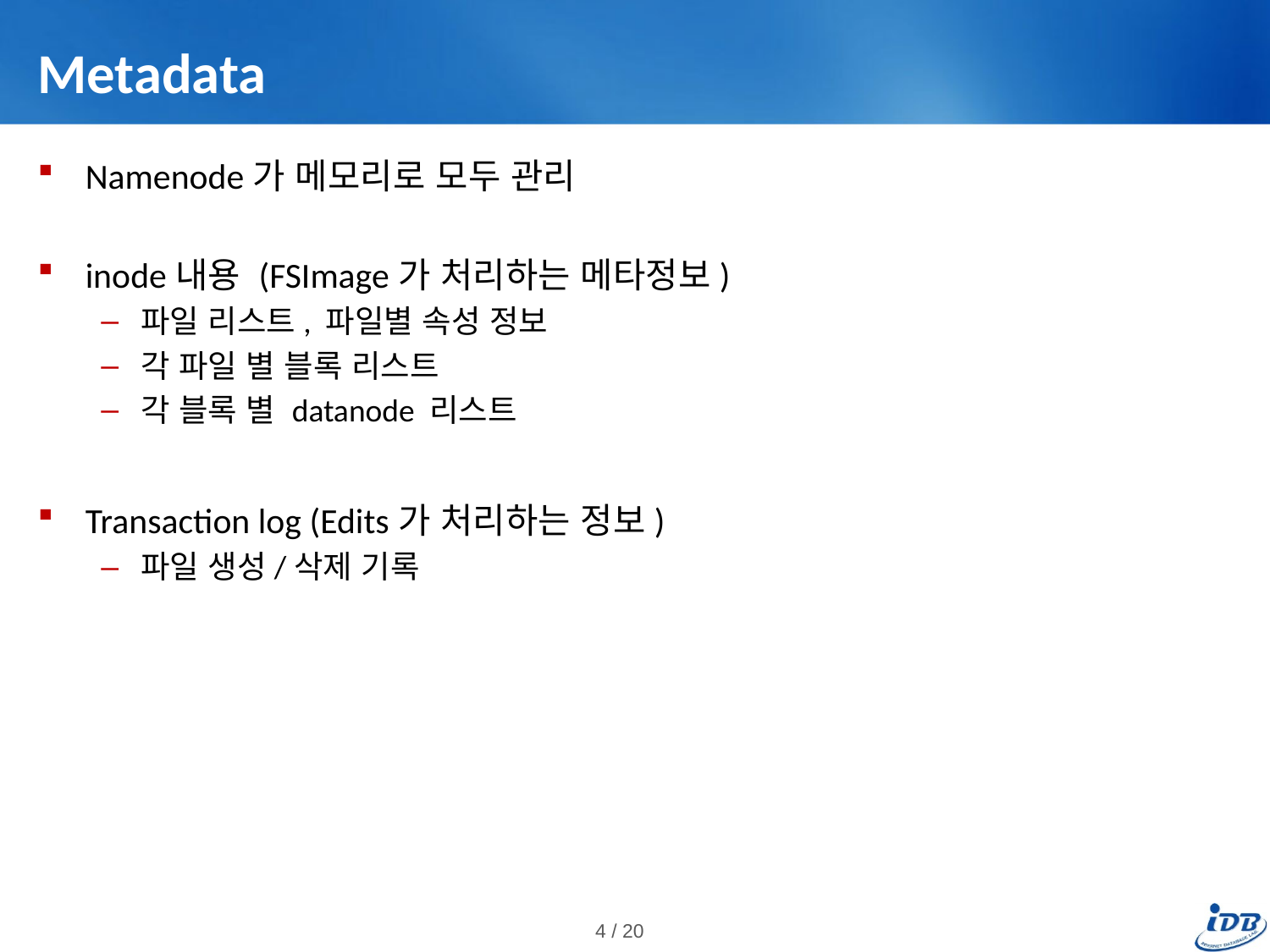

# Metadata
Namenode가 메모리로 모두 관리

inode내용 (FSImage가 처리하는 메타정보)
파일 리스트, 파일별 속성 정보
각 파일 별 블록 리스트
각 블록 별 datanode 리스트

Transaction log (Edits가 처리하는 정보)
파일 생성/삭제 기록